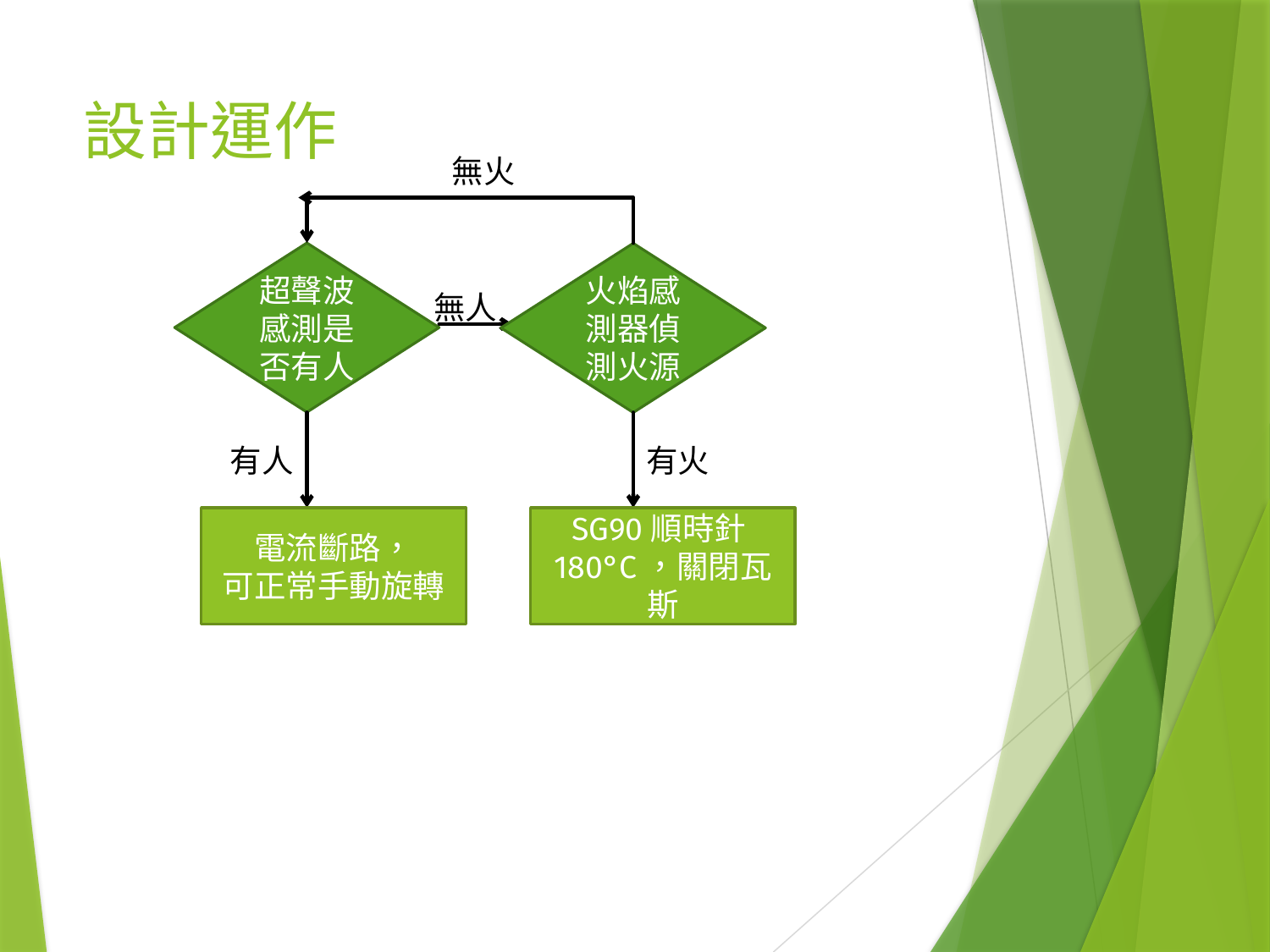

# 設計運作
無火
超聲波感測是否有人
火焰感測器偵測火源
無人

有人
有火
電流斷路，
可正常手動旋轉
SG90順時針180°C，關閉瓦斯